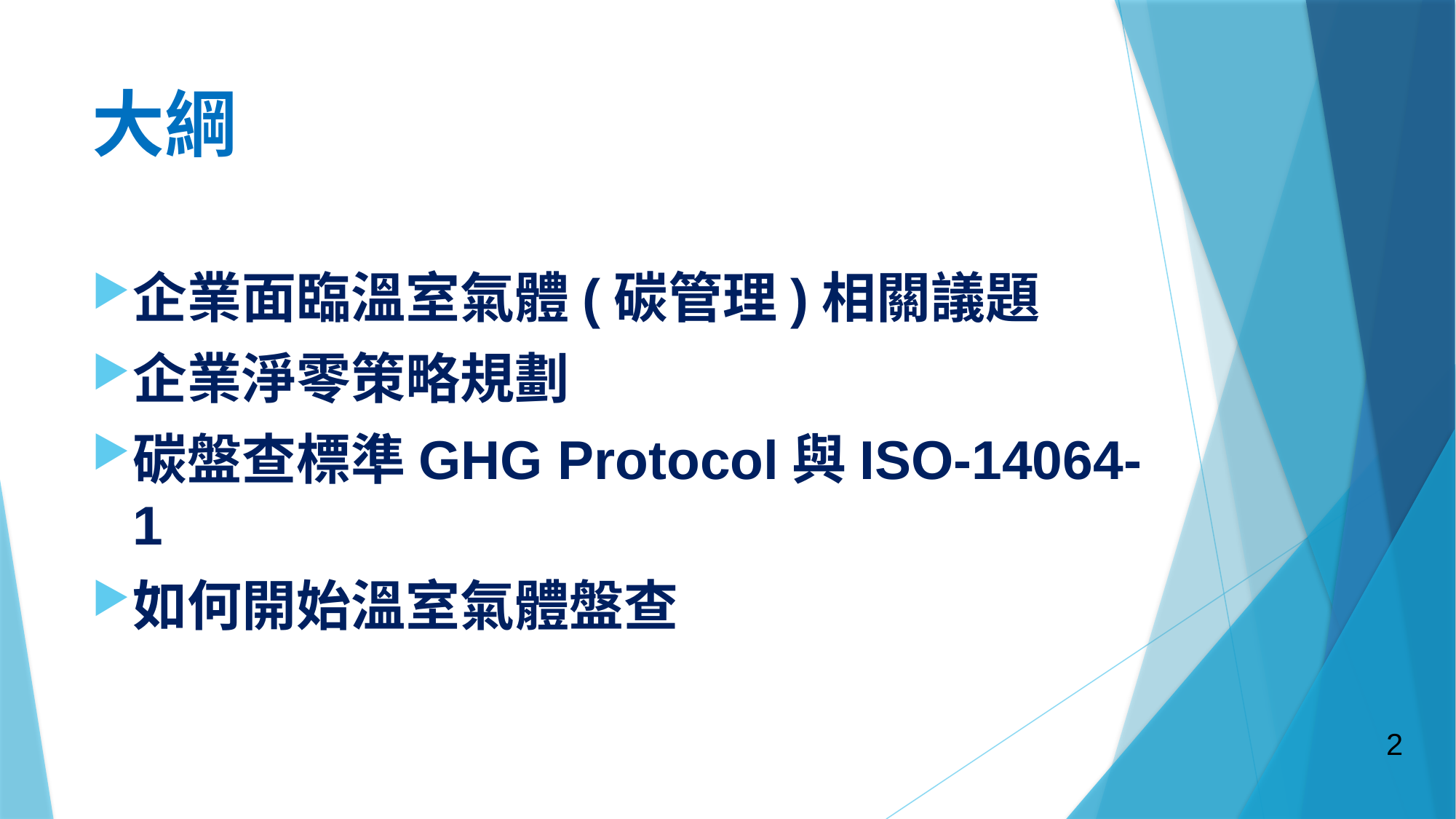

# 大綱
企業面臨溫室氣體(碳管理)相關議題
企業淨零策略規劃
碳盤查標準GHG Protocol與ISO-14064-1
如何開始溫室氣體盤查
2